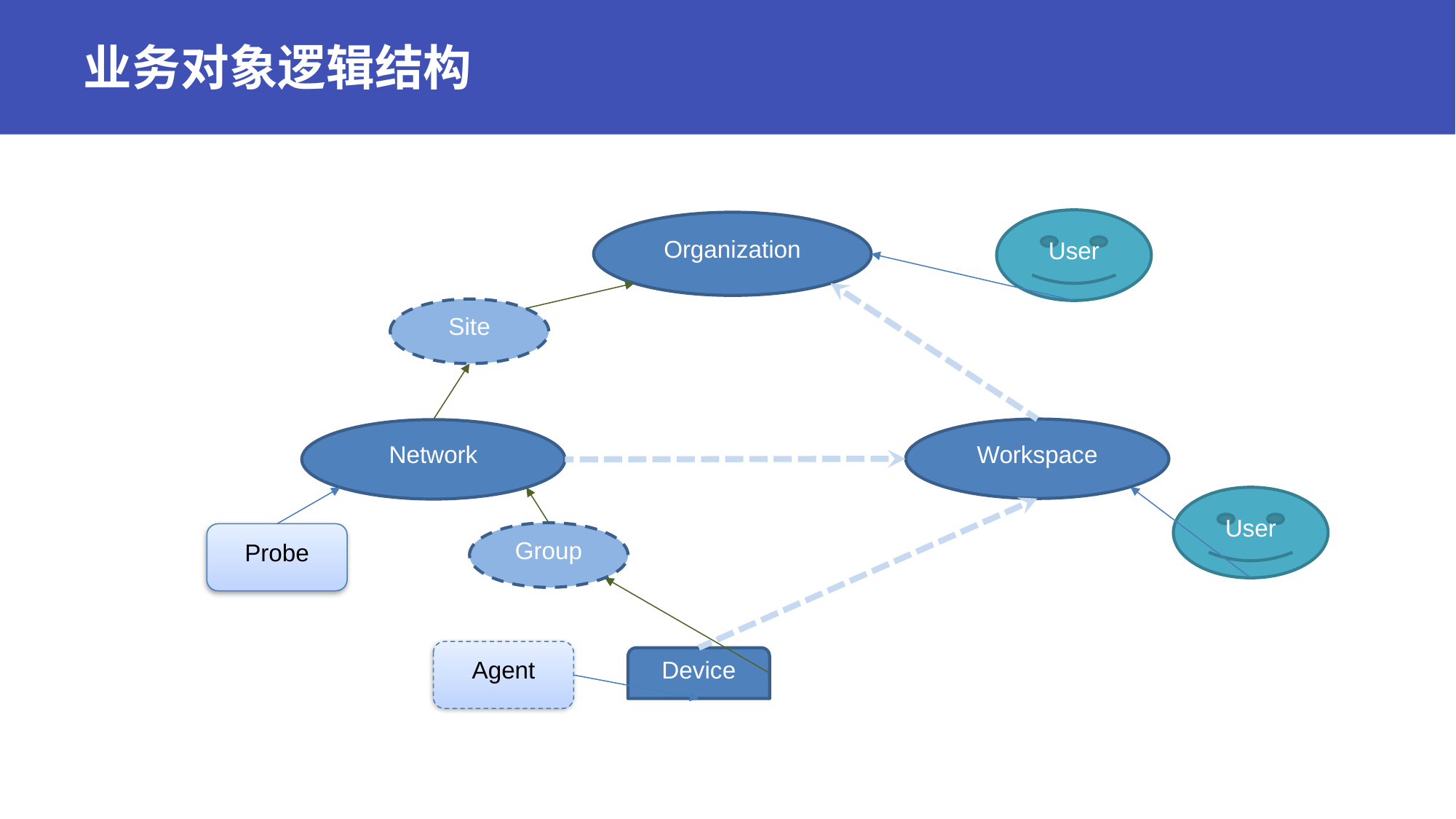

# 业务对象逻辑结构
User
Organization
Site
Workspace
Network

User
Group
Probe
Agent
Device